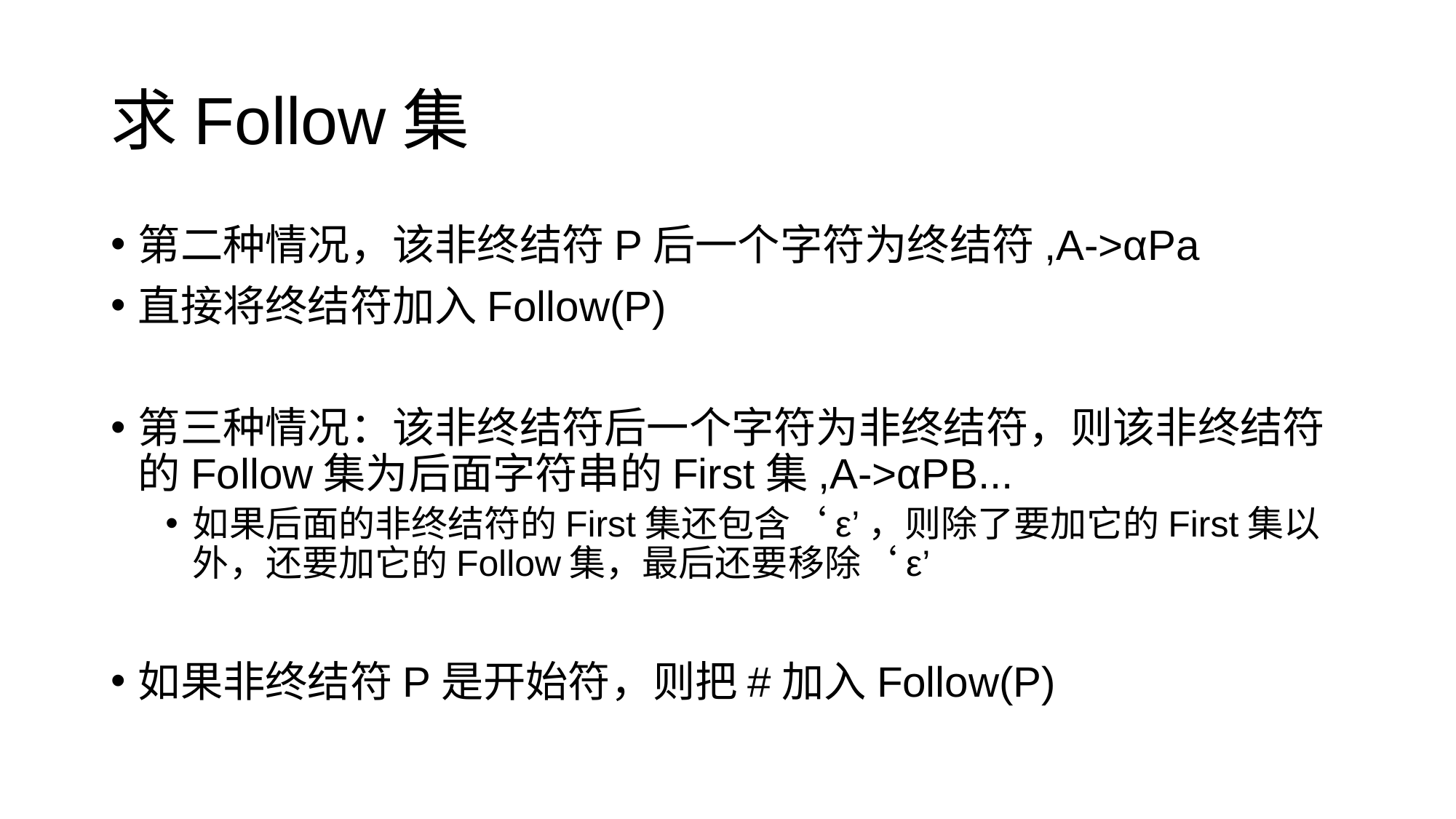

# 求Follow集
第二种情况，该非终结符P后一个字符为终结符,A->αPa
直接将终结符加入Follow(P)

第三种情况：该非终结符后一个字符为非终结符，则该非终结符的Follow集为后面字符串的First集,A->αPB...
如果后面的非终结符的First集还包含‘ε’，则除了要加它的First集以外，还要加它的Follow集，最后还要移除‘ε’

如果非终结符P是开始符，则把#加入Follow(P)